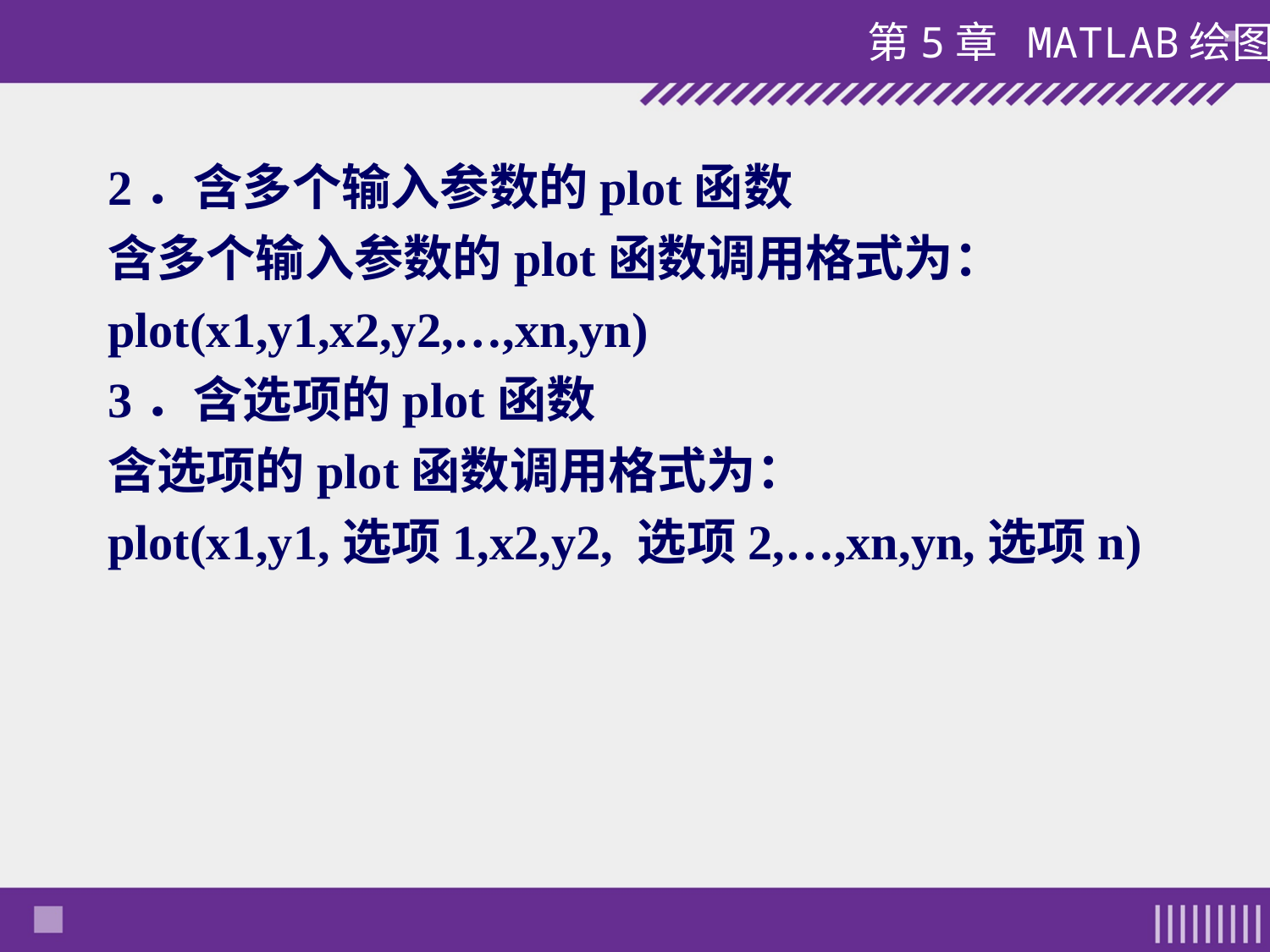

#
2．含多个输入参数的plot函数
含多个输入参数的plot函数调用格式为：
plot(x1,y1,x2,y2,…,xn,yn)
3．含选项的plot函数
含选项的plot函数调用格式为：
plot(x1,y1,选项1,x2,y2, 选项2,…,xn,yn,选项n)